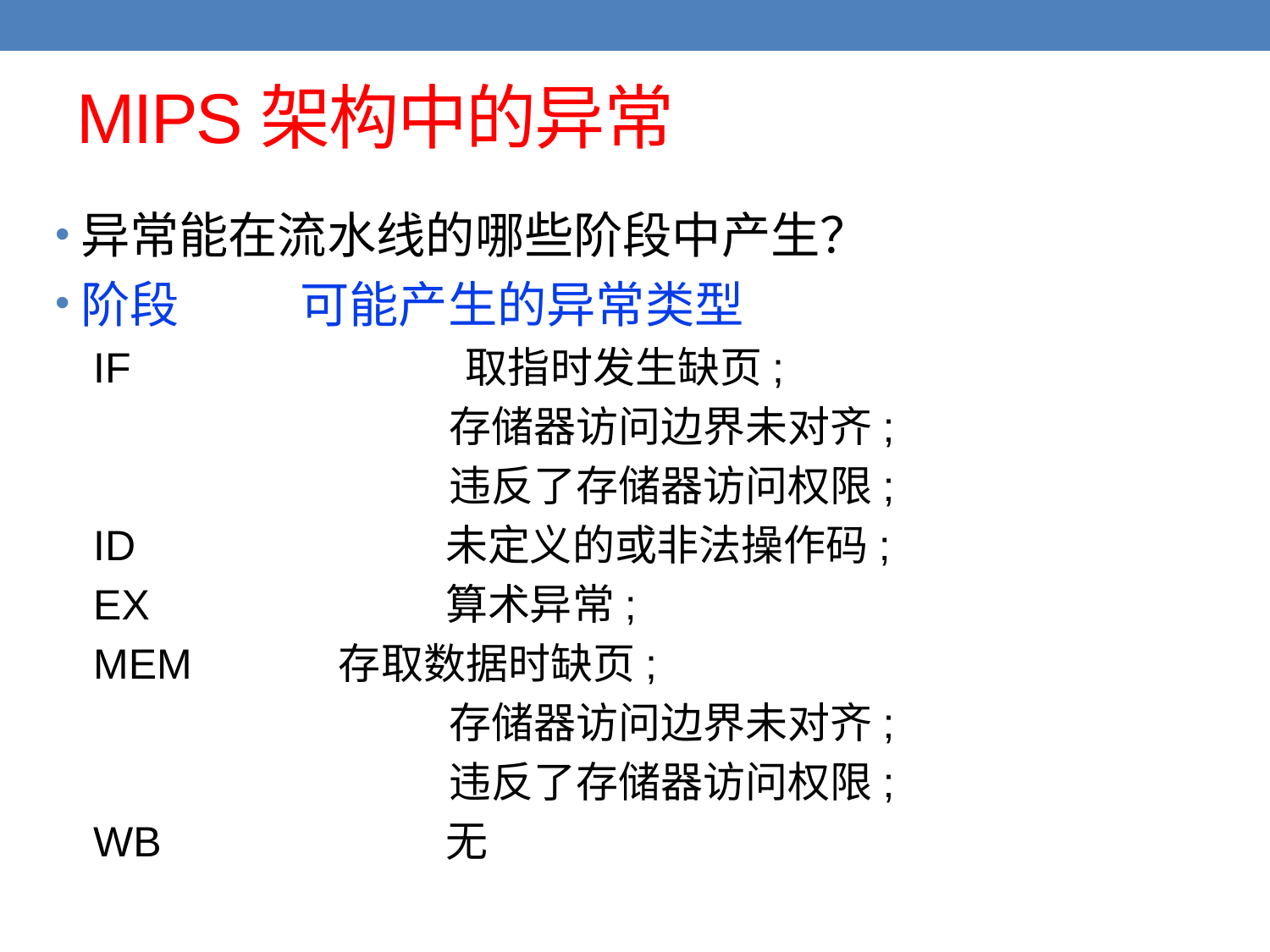

# MIPS架构中的异常
异常能在流水线的哪些阶段中产生？
阶段           可能产生的异常类型
IF 		       取指时发生缺页;
			       存储器访问边界未对齐;
			       违反了存储器访问权限;
ID 	                未定义的或非法操作码;
EX 	                算术异常;
MEM 	       存取数据时缺页;
			       存储器访问边界未对齐;
			       违反了存储器访问权限;
WB 	                无